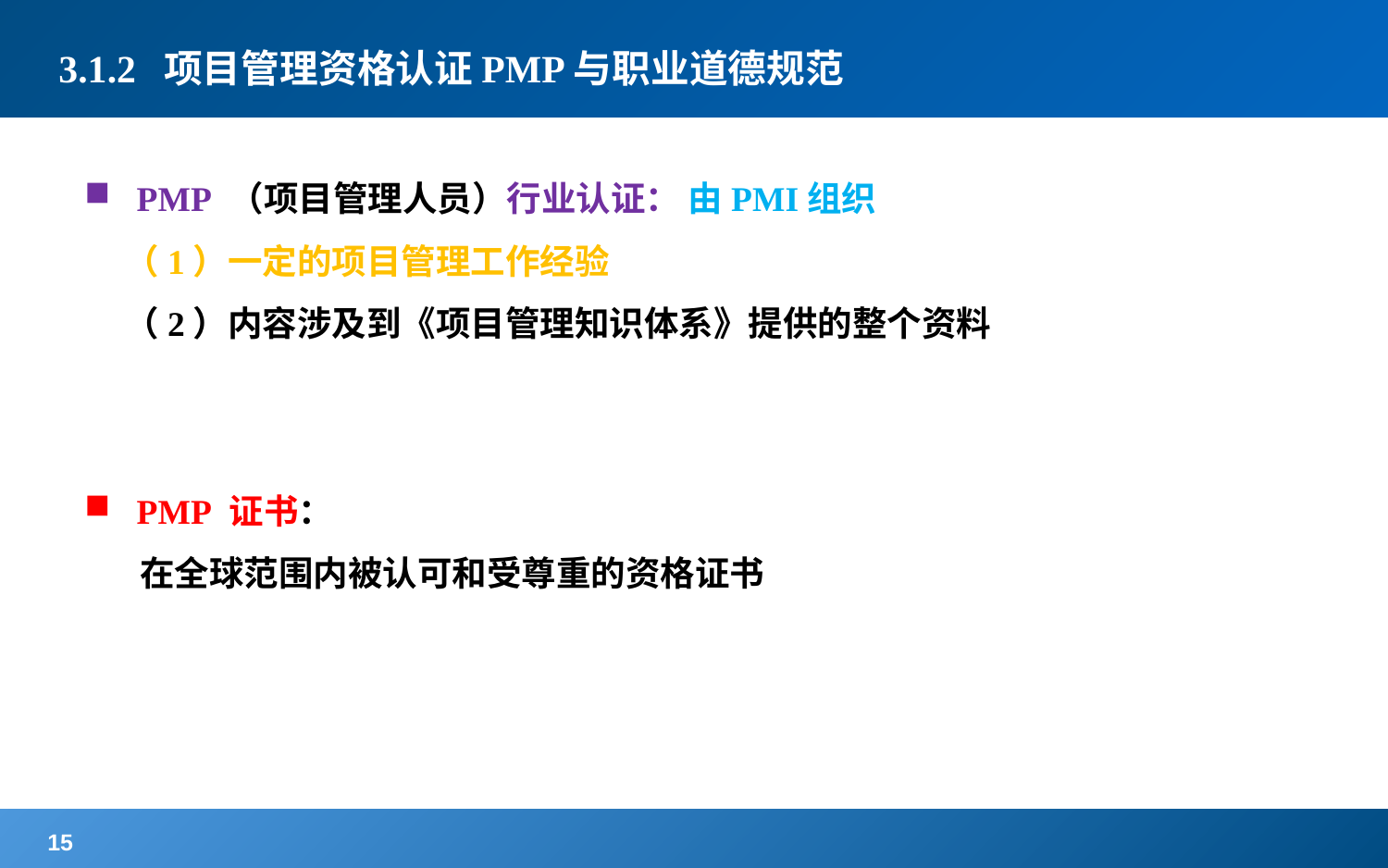

# 3.1.2  项目管理资格认证PMP与职业道德规范
PMP （项目管理人员）行业认证： 由PMI组织
    （1）一定的项目管理工作经验
    （2）内容涉及到《项目管理知识体系》提供的整个资料

PMP 证书：
      在全球范围内被认可和受尊重的资格证书